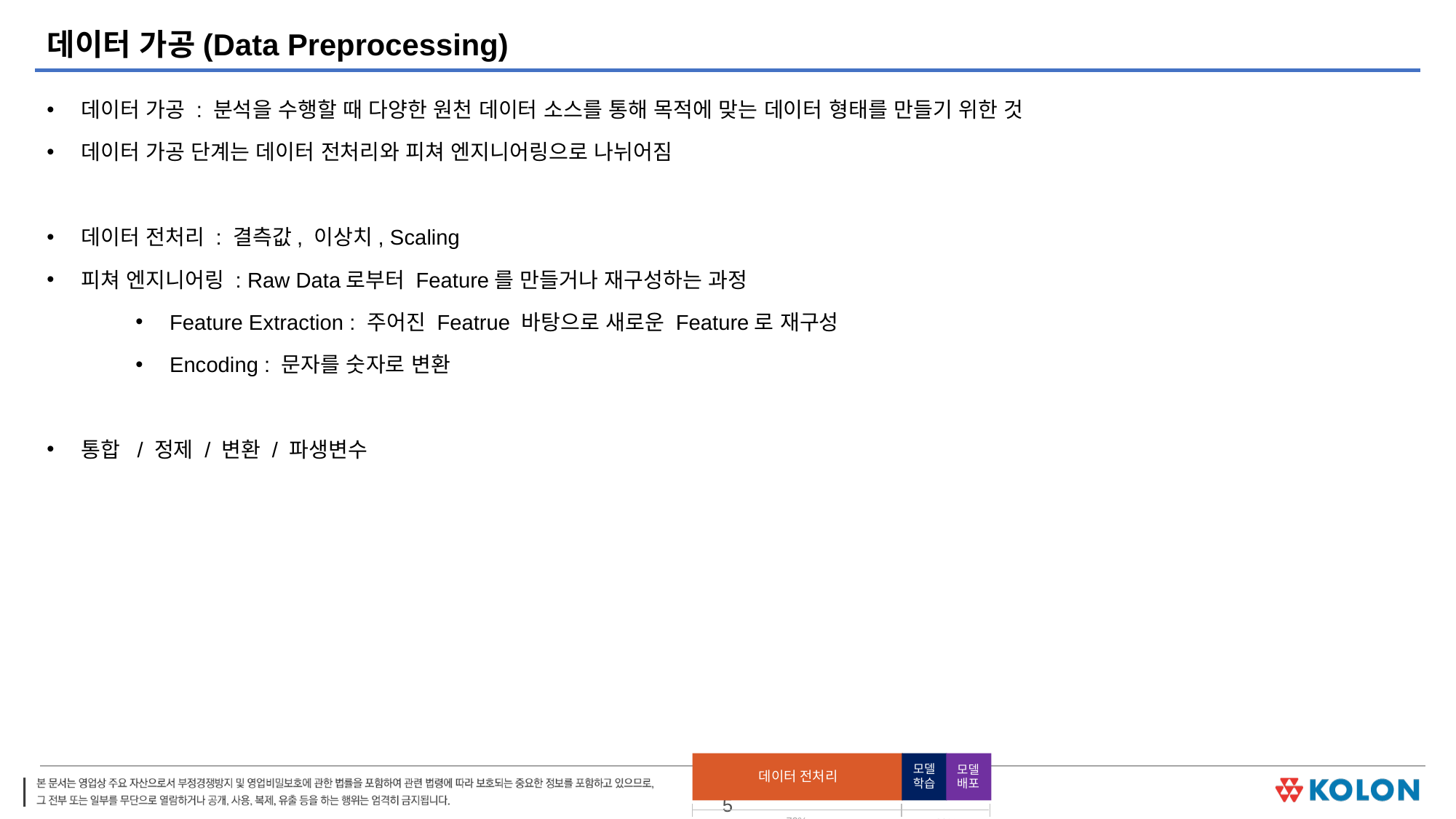

# 데이터 가공(Data Preprocessing)
데이터 가공 : 분석을 수행할 때 다양한 원천 데이터 소스를 통해 목적에 맞는 데이터 형태를 만들기 위한 것
데이터 가공 단계는 데이터 전처리와 피쳐 엔지니어링으로 나뉘어짐

데이터 전처리 : 결측값, 이상치, Scaling
피쳐 엔지니어링 : Raw Data로부터 Feature를 만들거나 재구성하는 과정
Feature Extraction : 주어진 Featrue 바탕으로 새로운 Feature로 재구성
Encoding : 문자를 숫자로 변환

통합  / 정제 / 변환 / 파생변수

모델
학습
모델
배포
데이터 전처리
70%
30%